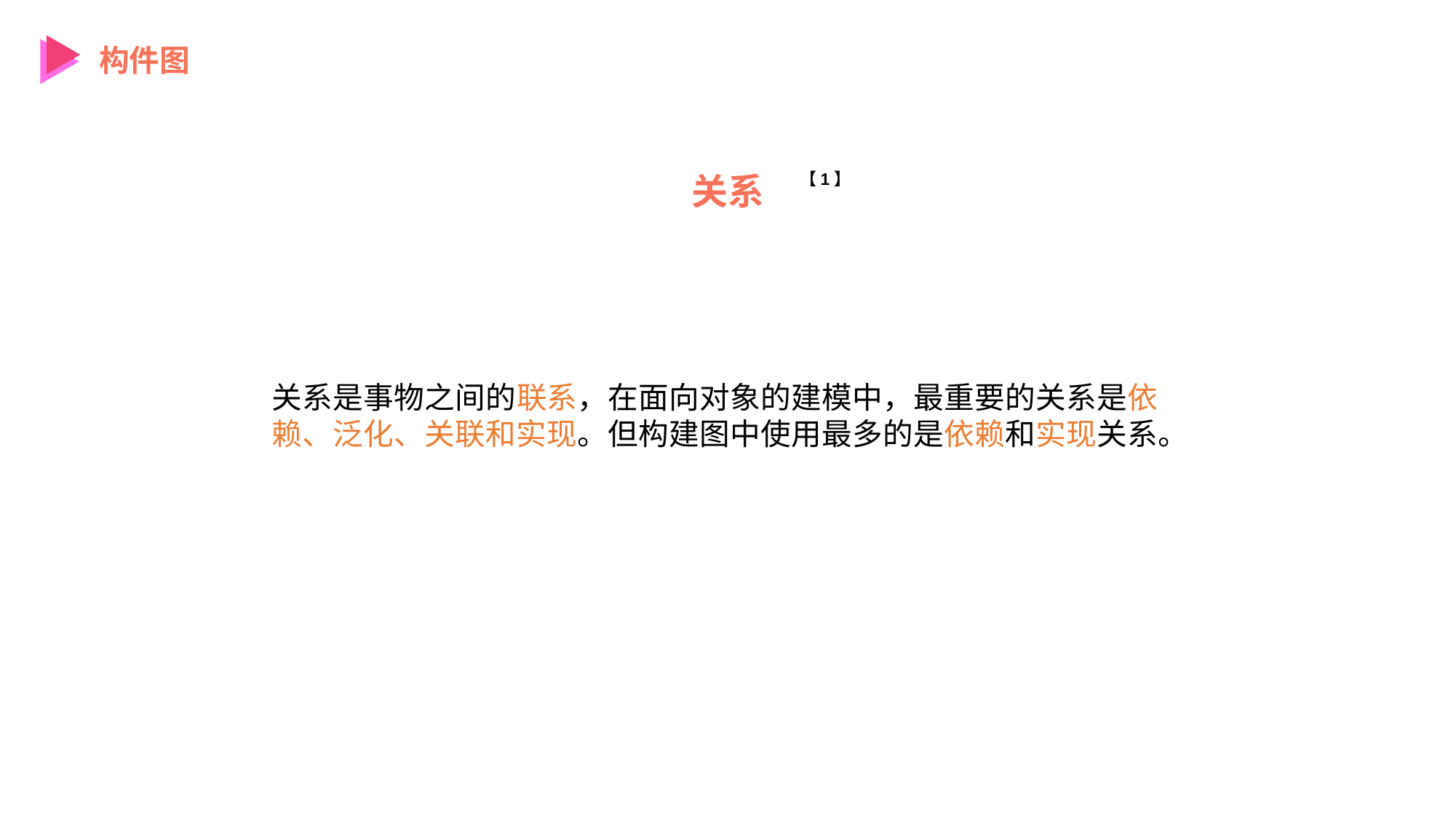

构件图

关系是事物之间的联系，在面向对象的建模中，最重要的关系是依赖、泛化、关联和实现。但构建图中使用最多的是依赖和实现关系。
关系
【1】